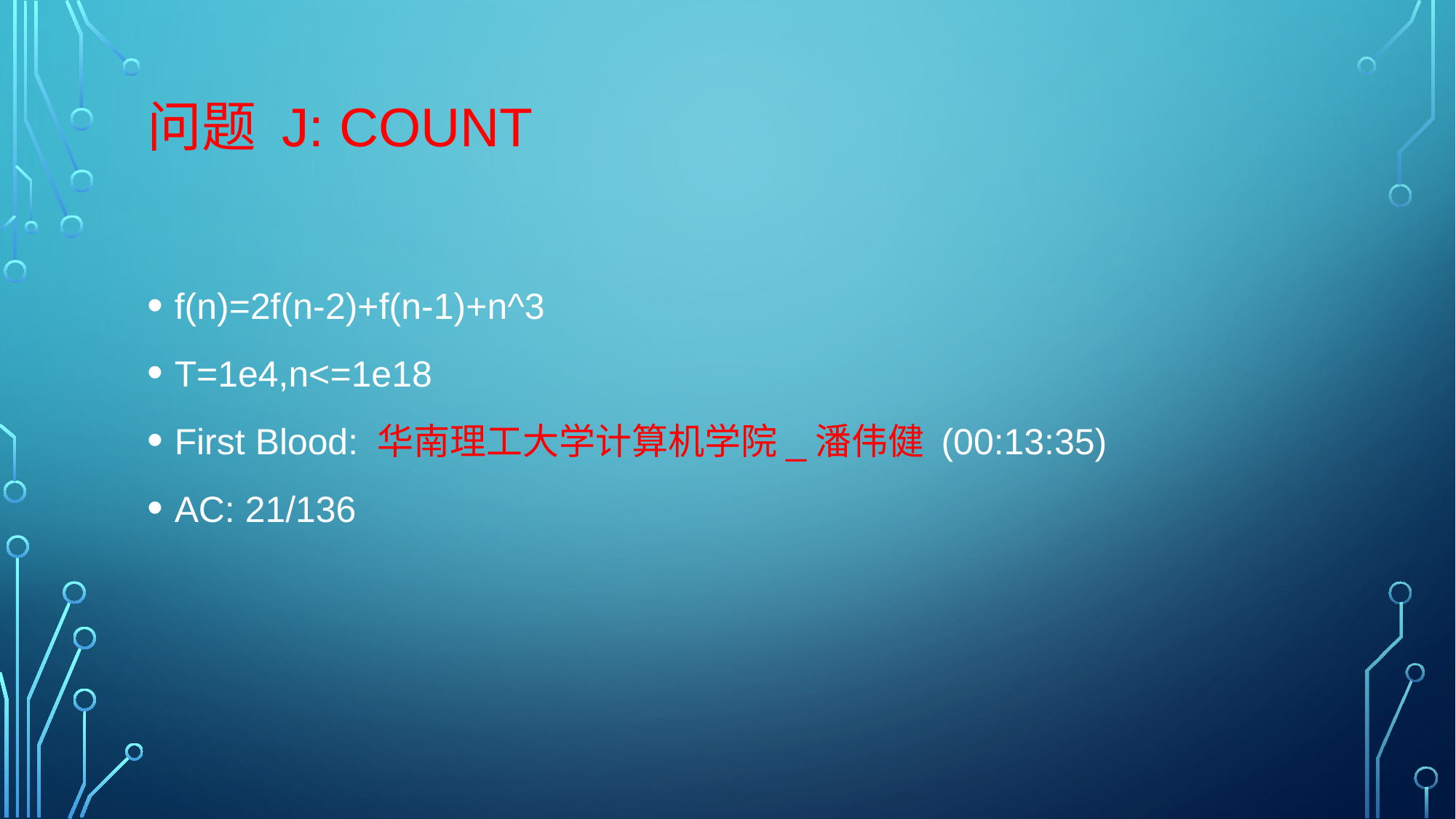

# 问题 J: Count
f(n)=2f(n-2)+f(n-1)+n^3
T=1e4,n<=1e18
First Blood: 华南理工大学计算机学院_潘伟健 (00:13:35)
AC: 21/136